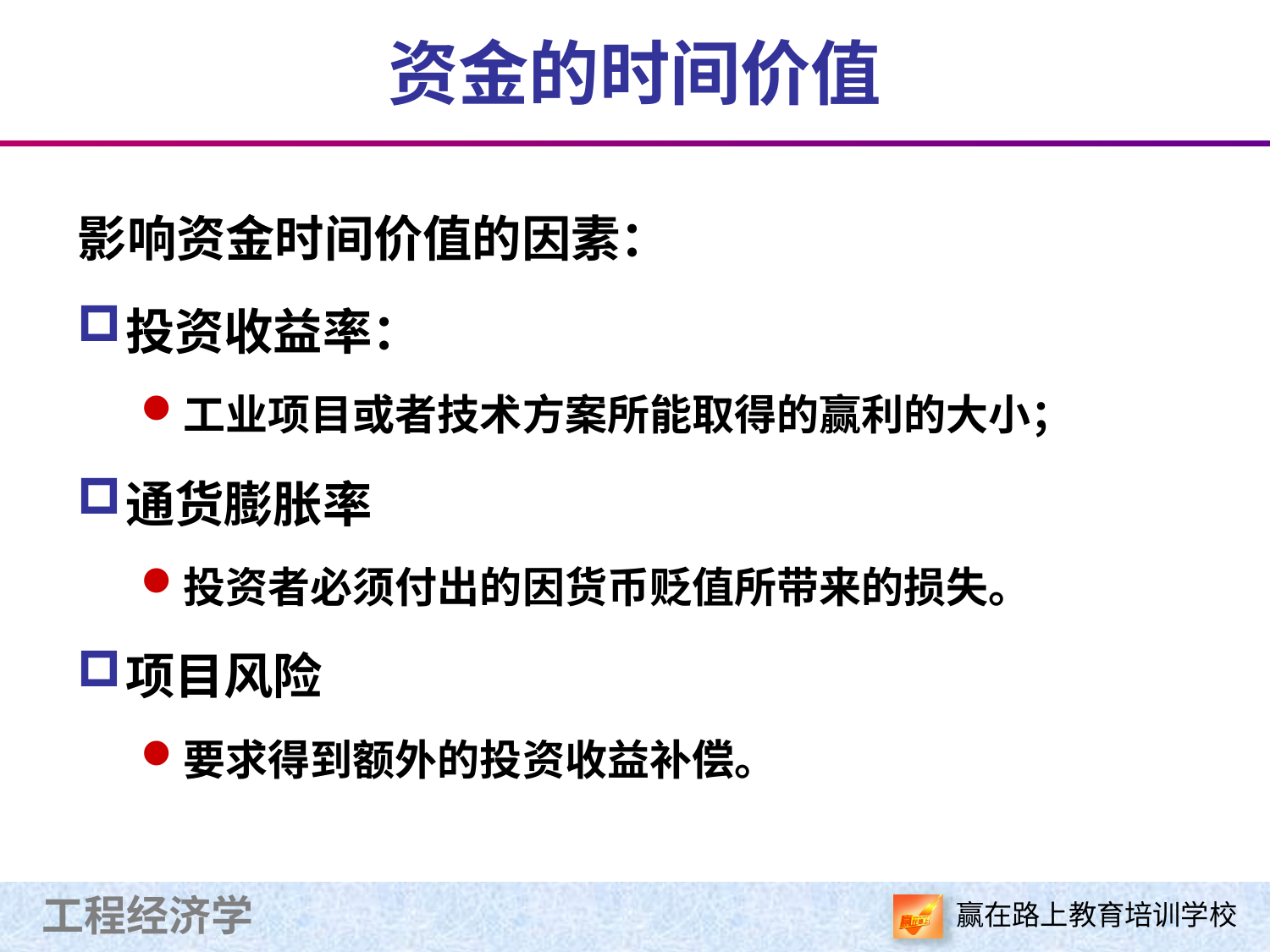

# 资金的时间价值
影响资金时间价值的因素：
投资收益率：
工业项目或者技术方案所能取得的赢利的大小；
通货膨胀率
投资者必须付出的因货币贬值所带来的损失。
项目风险
要求得到额外的投资收益补偿。